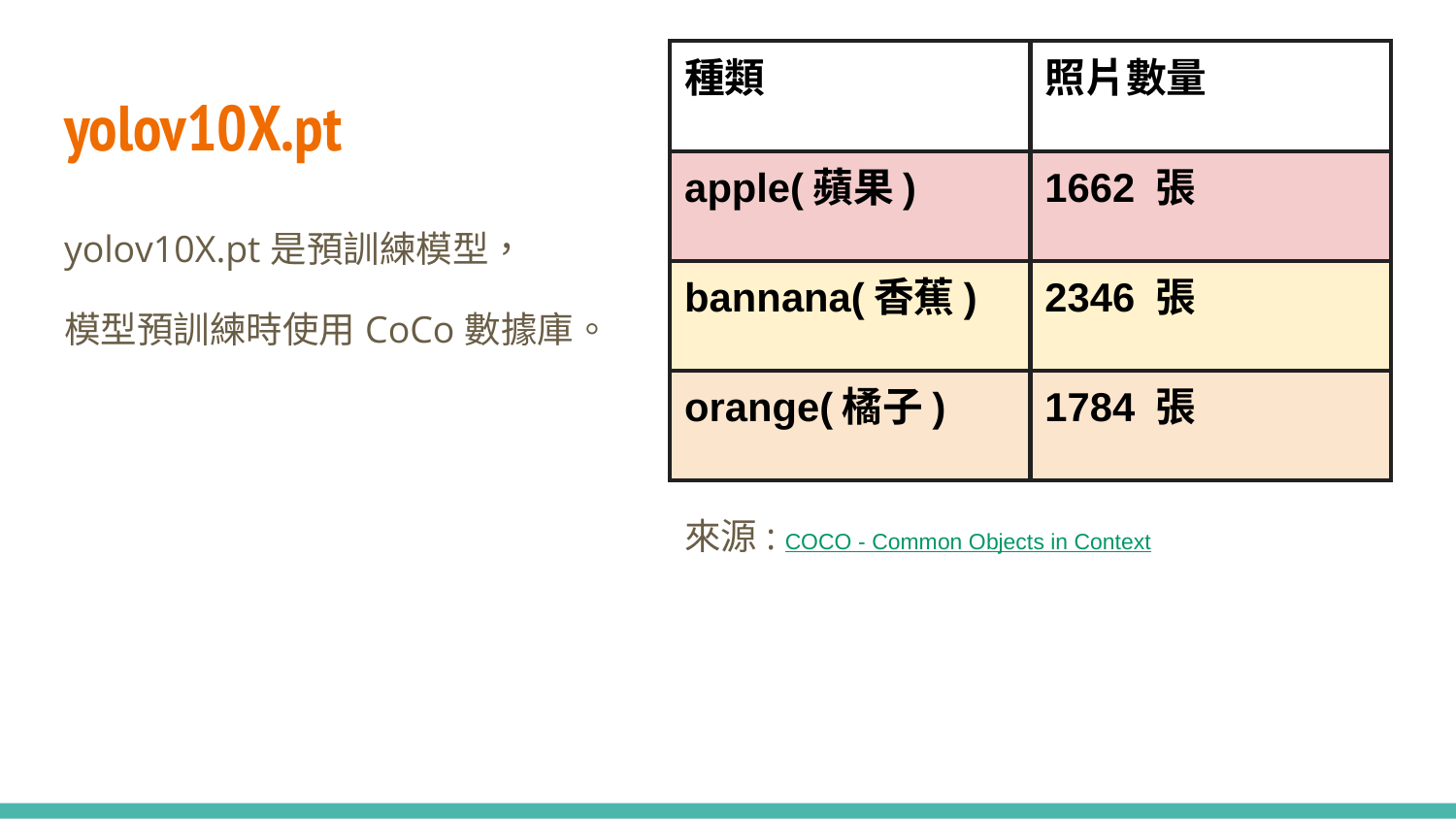

| 種類 | 照片數量 |
| --- | --- |
| apple(蘋果) | 1662 張 |
| bannana(香蕉) | 2346 張 |
| orange(橘子) | 1784 張 |
# yolov10X.pt
yolov10X.pt是預訓練模型，
模型預訓練時使用CoCo數據庫。
來源: COCO - Common Objects in Context